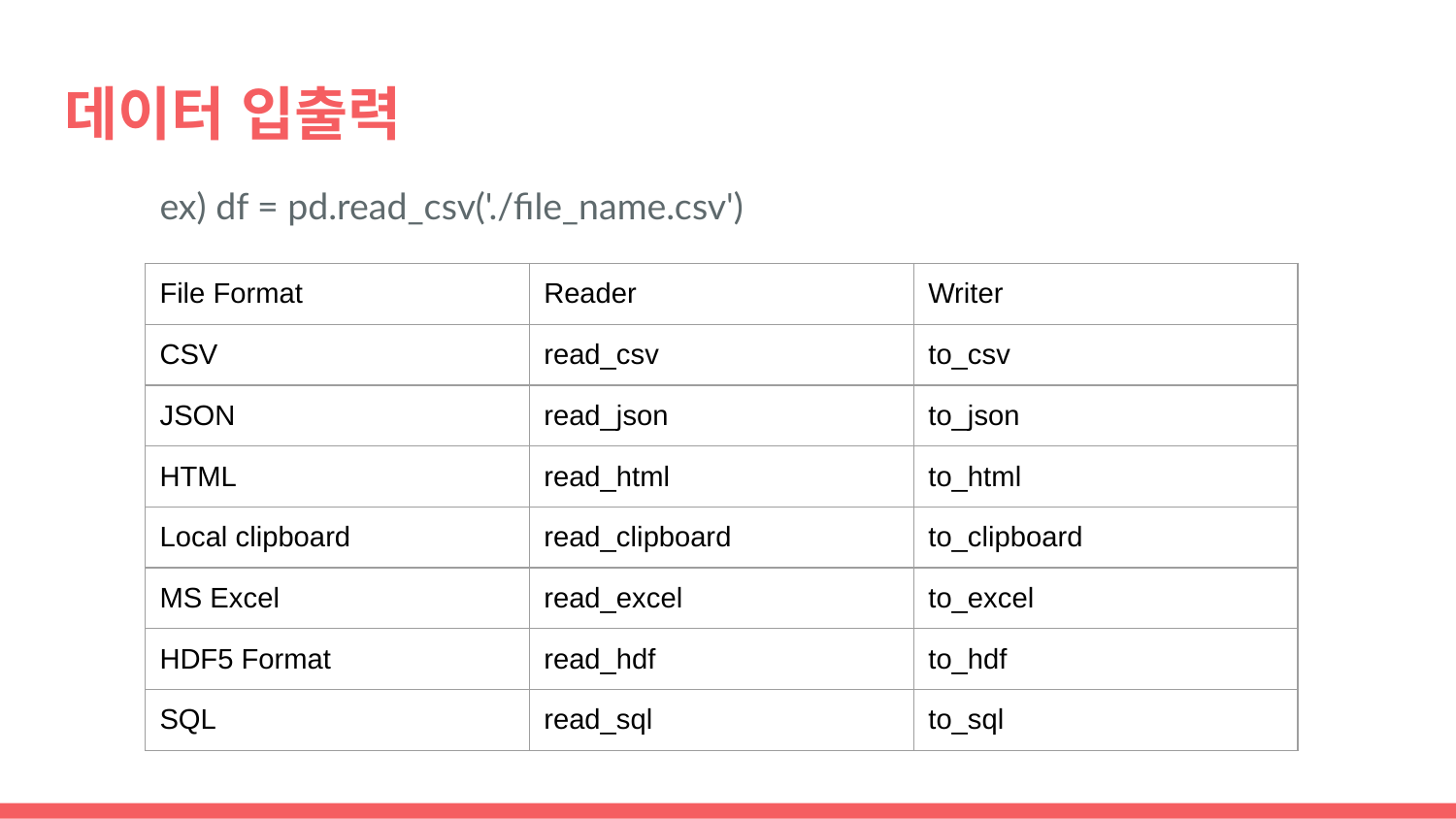

# 데이터 입출력
ex) df = pd.read_csv('./file_name.csv')
| File Format | Reader | Writer |
| --- | --- | --- |
| CSV | read\_csv | to\_csv |
| JSON | read\_json | to\_json |
| HTML | read\_html | to\_html |
| Local clipboard | read\_clipboard | to\_clipboard |
| MS Excel | read\_excel | to\_excel |
| HDF5 Format | read\_hdf | to\_hdf |
| SQL | read\_sql | to\_sql |